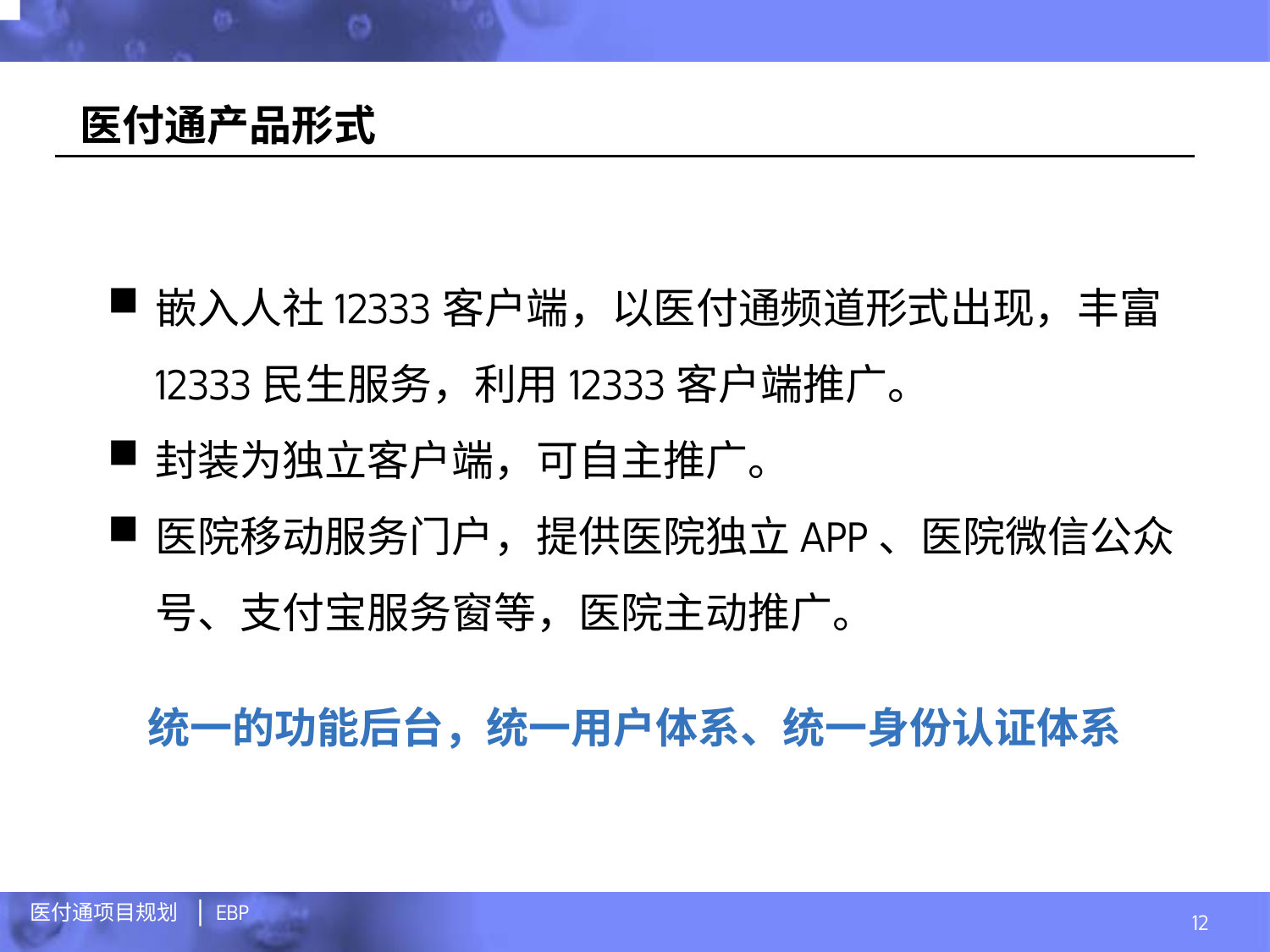

医付通产品形式
嵌入人社12333客户端，以医付通频道形式出现，丰富12333民生服务，利用12333客户端推广。
封装为独立客户端，可自主推广。
医院移动服务门户，提供医院独立APP、医院微信公众号、支付宝服务窗等，医院主动推广。
统一的功能后台，统一用户体系、统一身份认证体系
12